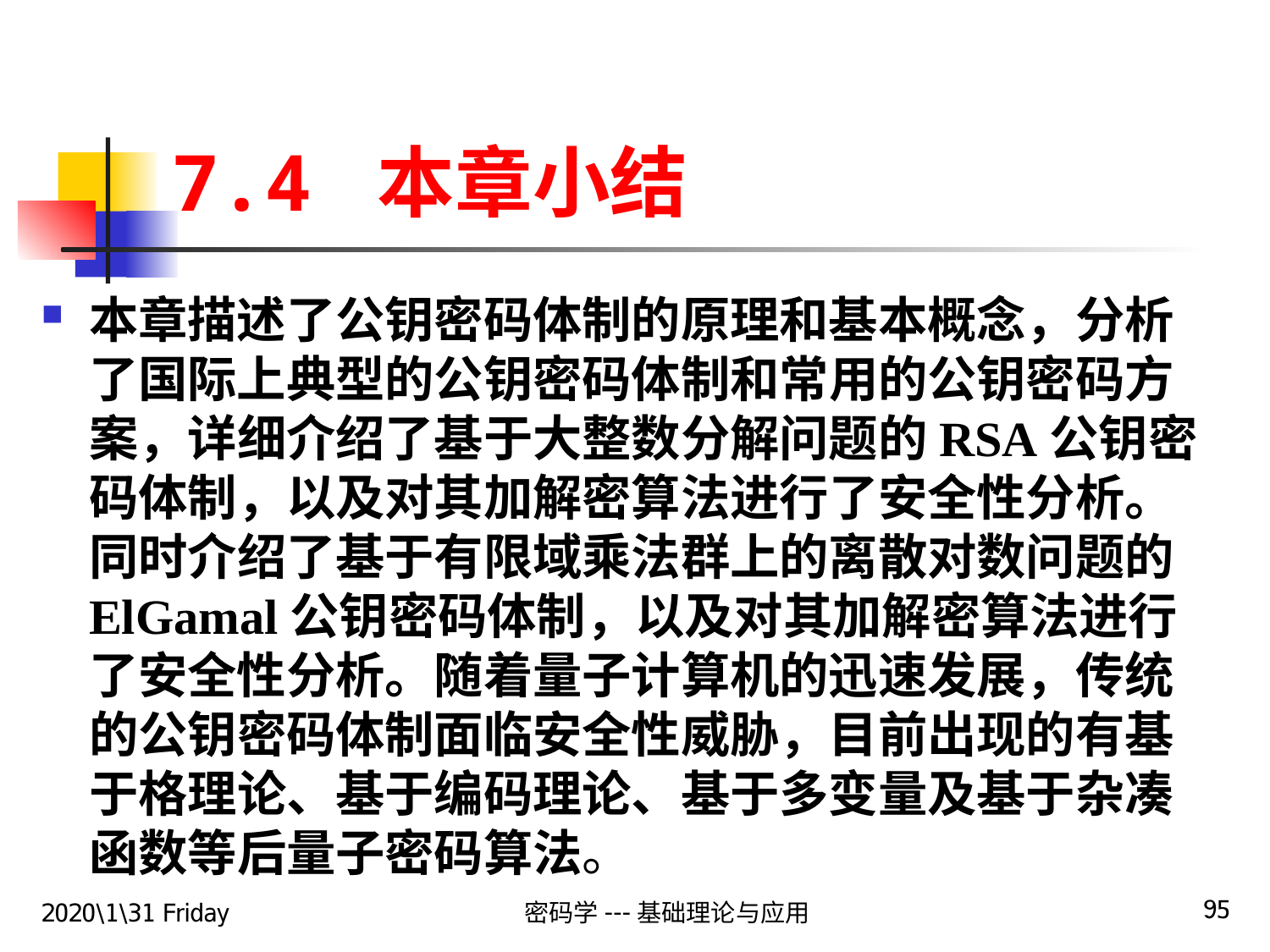

# 7.4 本章小结
本章描述了公钥密码体制的原理和基本概念，分析了国际上典型的公钥密码体制和常用的公钥密码方案，详细介绍了基于大整数分解问题的RSA公钥密码体制，以及对其加解密算法进行了安全性分析。同时介绍了基于有限域乘法群上的离散对数问题的ElGamal公钥密码体制，以及对其加解密算法进行了安全性分析。随着量子计算机的迅速发展，传统的公钥密码体制面临安全性威胁，目前出现的有基于格理论、基于编码理论、基于多变量及基于杂凑函数等后量子密码算法。
95
2020\1\31 Friday
密码学---基础理论与应用